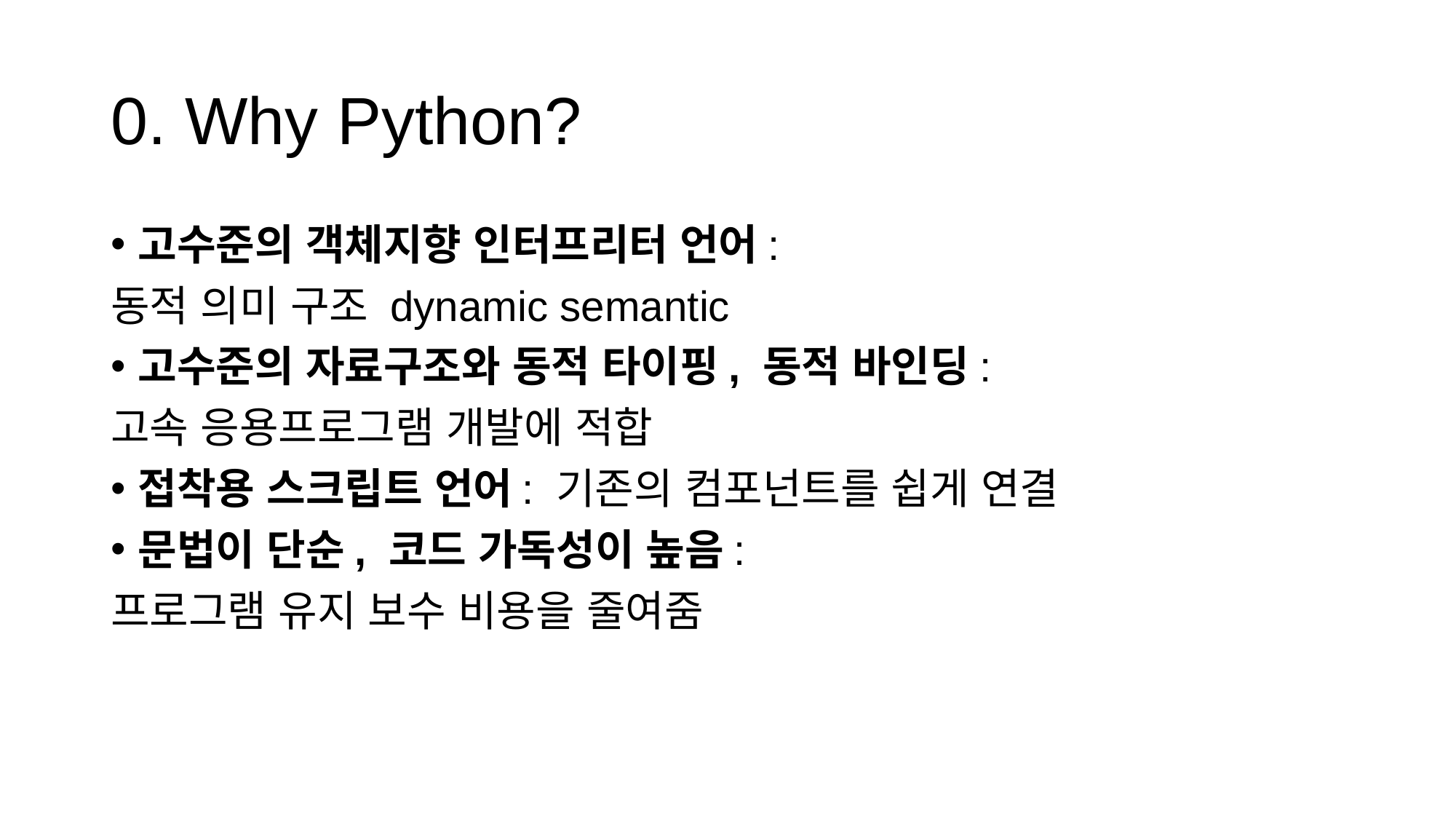

# 0. Why Python?
고수준의 객체지향 인터프리터 언어:
동적 의미 구조 dynamic semantic
고수준의 자료구조와 동적 타이핑, 동적 바인딩:
고속 응용프로그램 개발에 적합
접착용 스크립트 언어: 기존의 컴포넌트를 쉽게 연결
문법이 단순, 코드 가독성이 높음:
프로그램 유지 보수 비용을 줄여줌